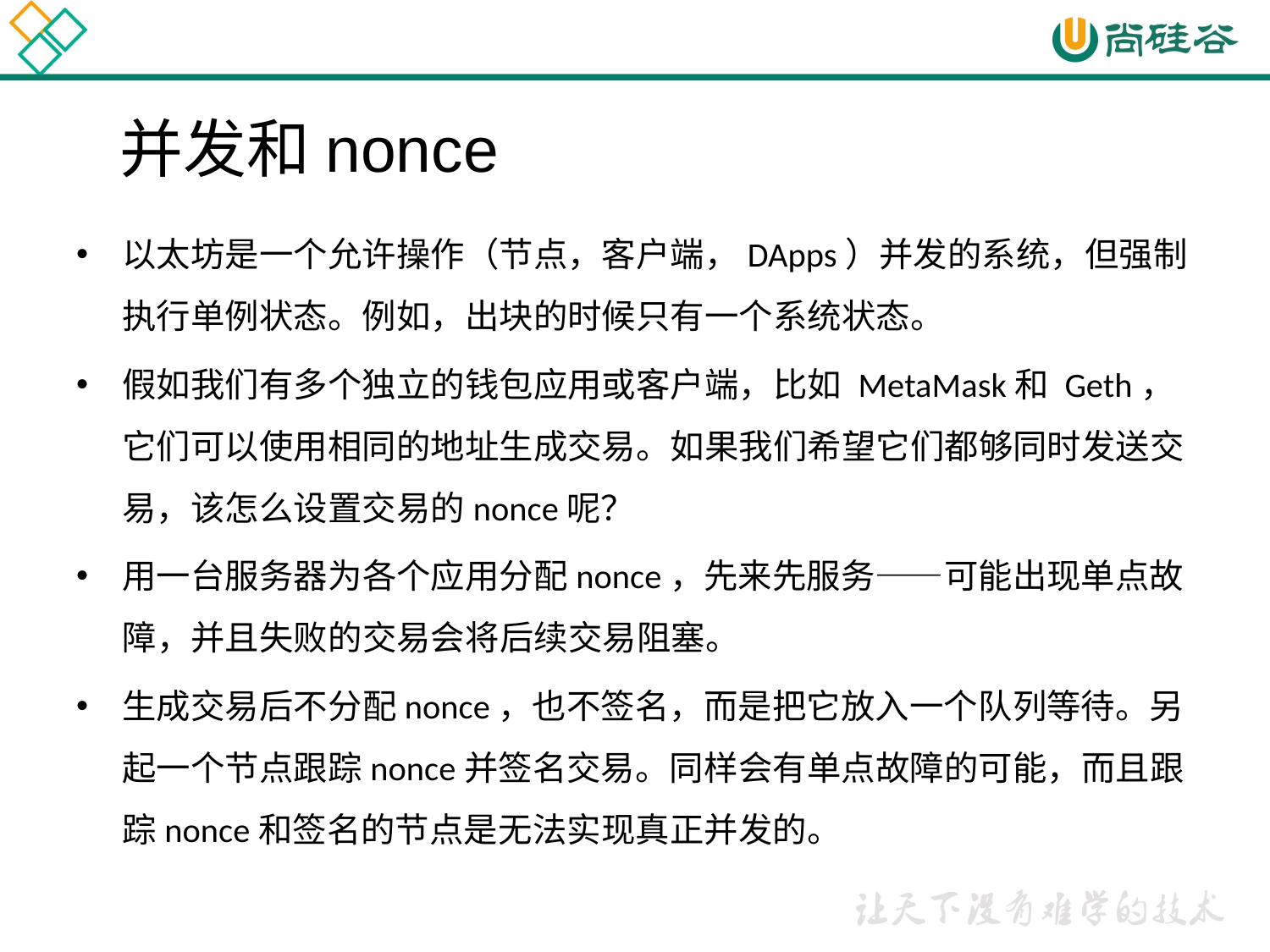

# 并发和nonce
以太坊是一个允许操作（节点，客户端，DApps）并发的系统，但强制执行单例状态。例如，出块的时候只有一个系统状态。
假如我们有多个独立的钱包应用或客户端，比如 MetaMask和 Geth，它们可以使用相同的地址生成交易。如果我们希望它们都够同时发送交易，该怎么设置交易的nonce呢？
用一台服务器为各个应用分配nonce，先来先服务——可能出现单点故障，并且失败的交易会将后续交易阻塞。
生成交易后不分配nonce，也不签名，而是把它放入一个队列等待。另起一个节点跟踪nonce并签名交易。同样会有单点故障的可能，而且跟踪nonce和签名的节点是无法实现真正并发的。